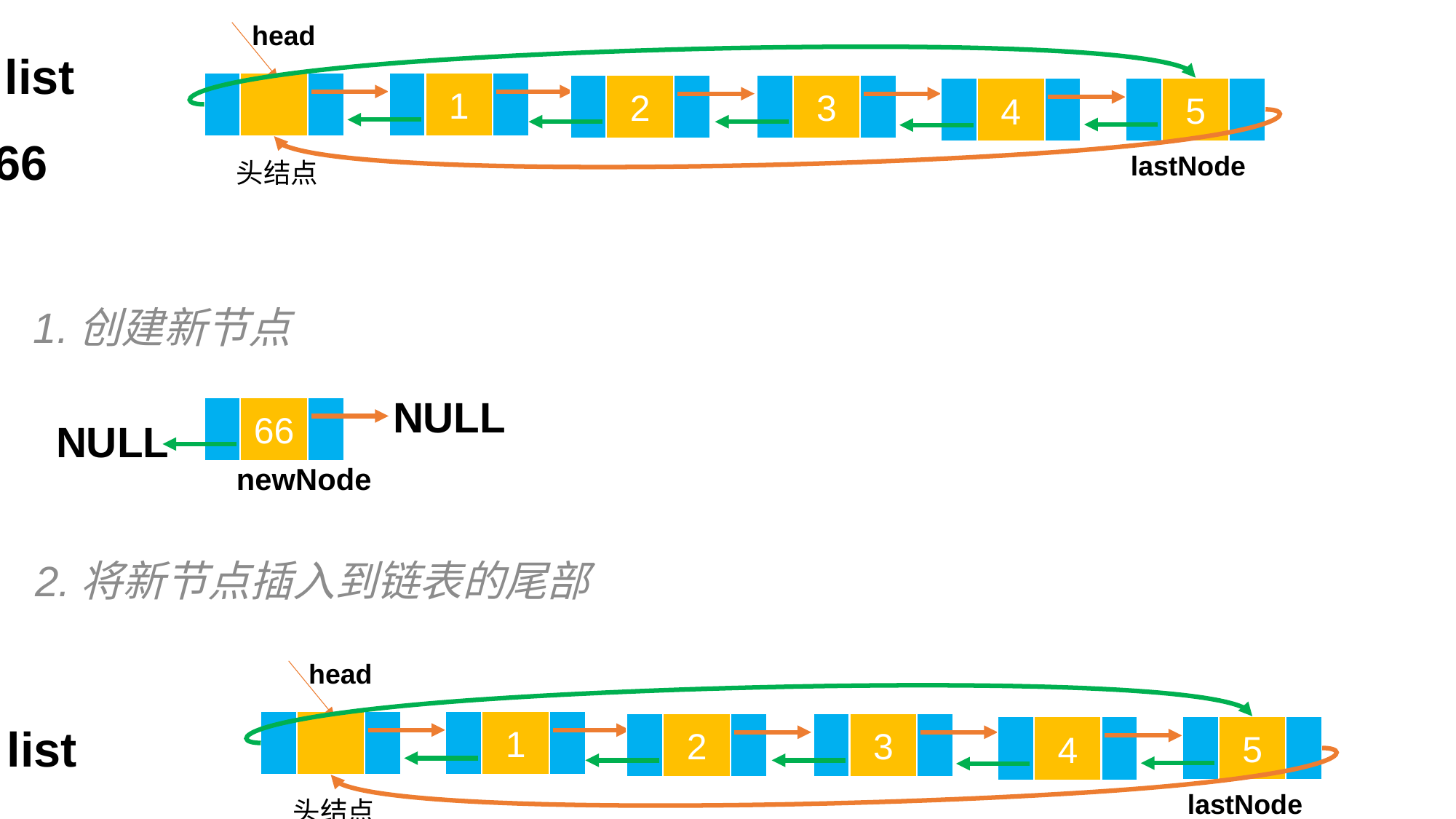

head
list

1

2

3

5

4

ele=66
lastNode
头结点
1.创建新节点
NULL

66

NULL
newNode
2.将新节点插入到链表的尾部
head

1

list

2

3

5

4

lastNode
头结点
NULL

66

NULL
newNode

③head->prior=newNode
head

1

list

2

3

5

4

①lastNode->next=newNode
lastNode
头结点
②newNode->prior=lastNode

66

newNode
④newNode->next=head

head

1

list

2

3

66

5

4

头结点